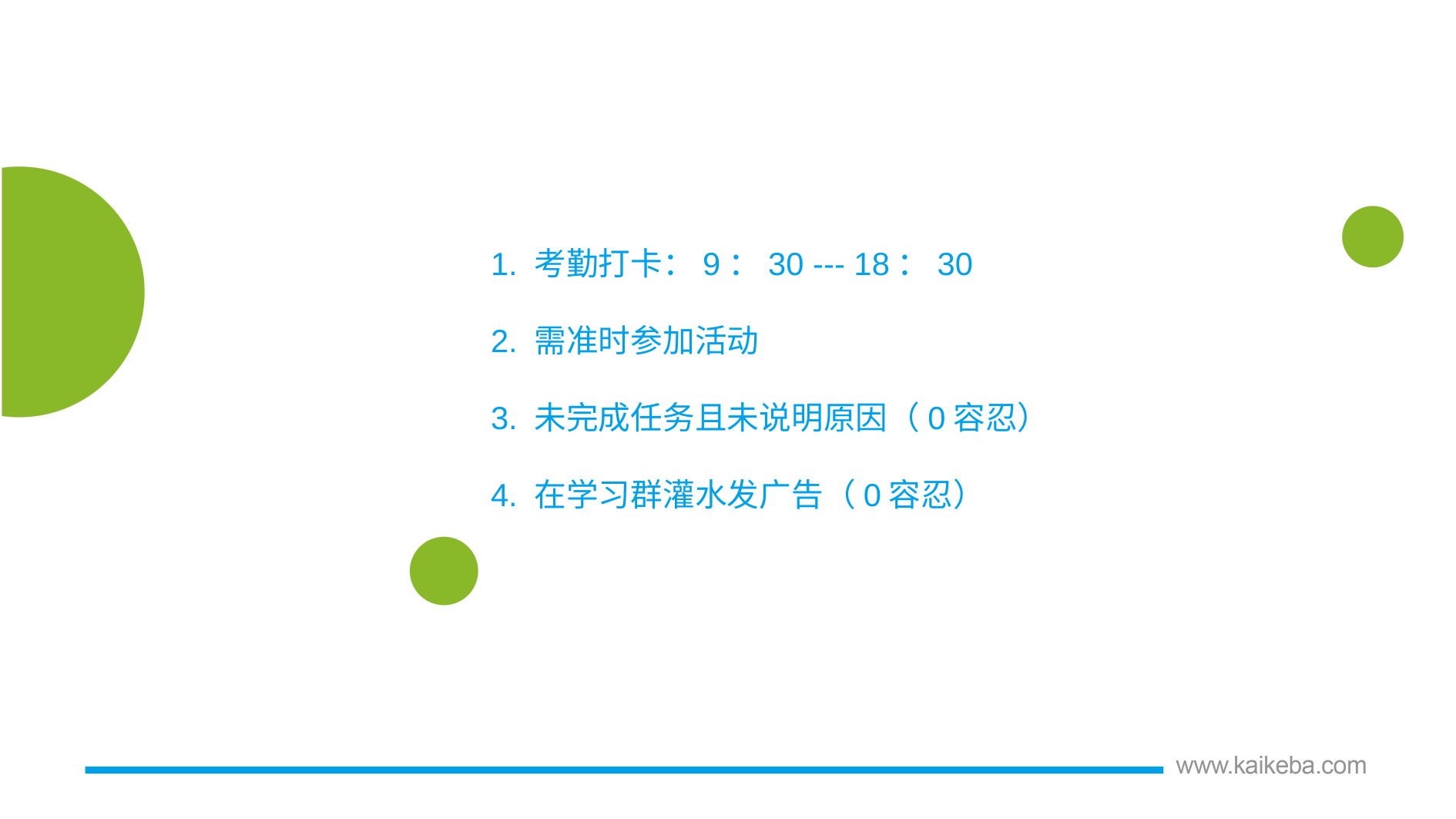

1. 考勤打卡：9：30 --- 18：30
	2. 需准时参加活动
	3. 未完成任务且未说明原因（0容忍）
	4. 在学习群灌水发广告（0容忍）